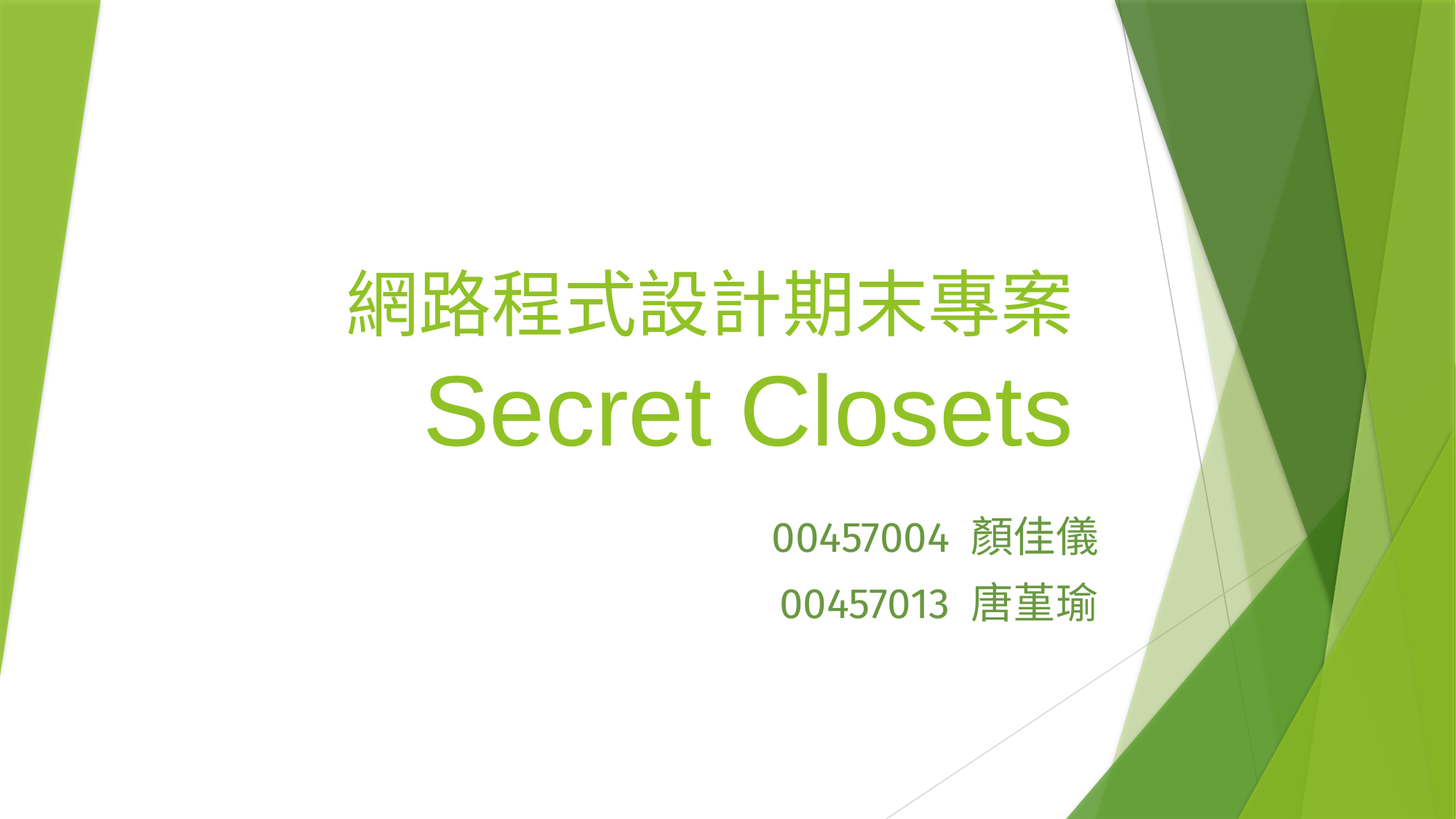

# 網路程式設計期末專案 Secret Closets
00457004 顏佳儀
00457013 唐堇瑜